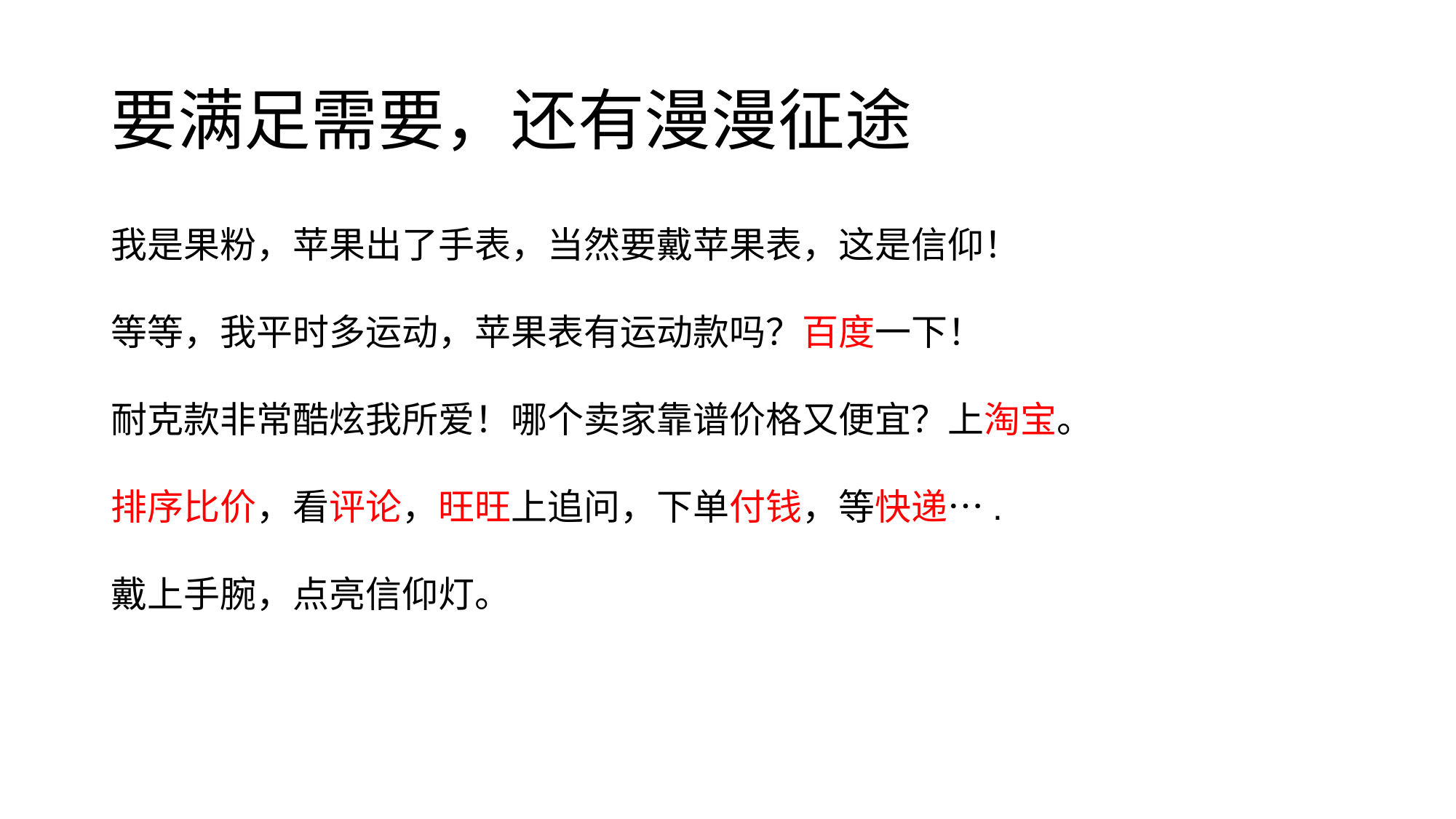

# 要满足需要，还有漫漫征途
我是果粉，苹果出了手表，当然要戴苹果表，这是信仰！

等等，我平时多运动，苹果表有运动款吗？百度一下！

耐克款非常酷炫我所爱！哪个卖家靠谱价格又便宜？上淘宝。

排序比价，看评论，旺旺上追问，下单付钱，等快递….

戴上手腕，点亮信仰灯。